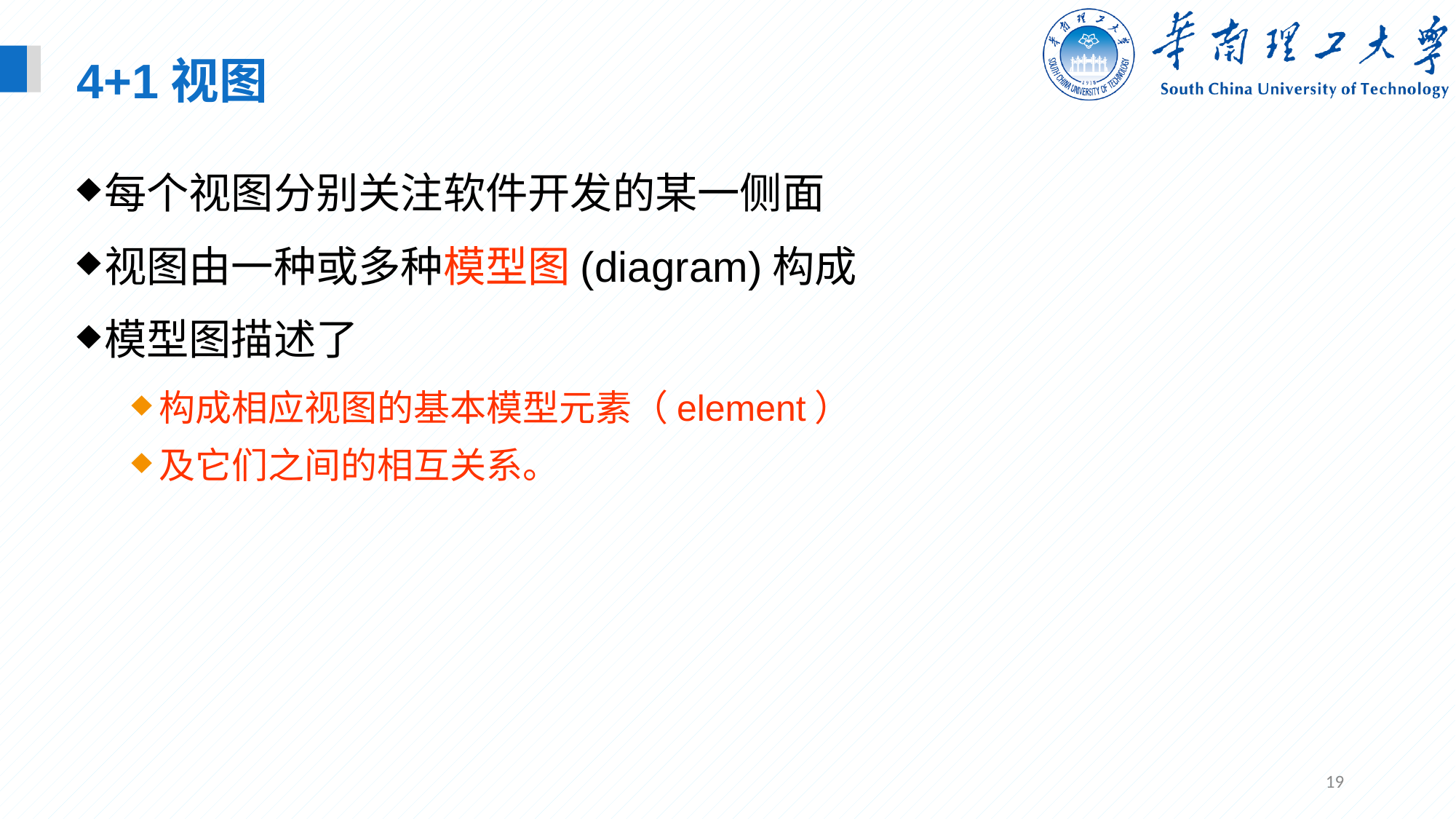

4+1视图
每个视图分别关注软件开发的某一侧面
视图由一种或多种模型图(diagram)构成
模型图描述了
构成相应视图的基本模型元素（element）
及它们之间的相互关系。

19